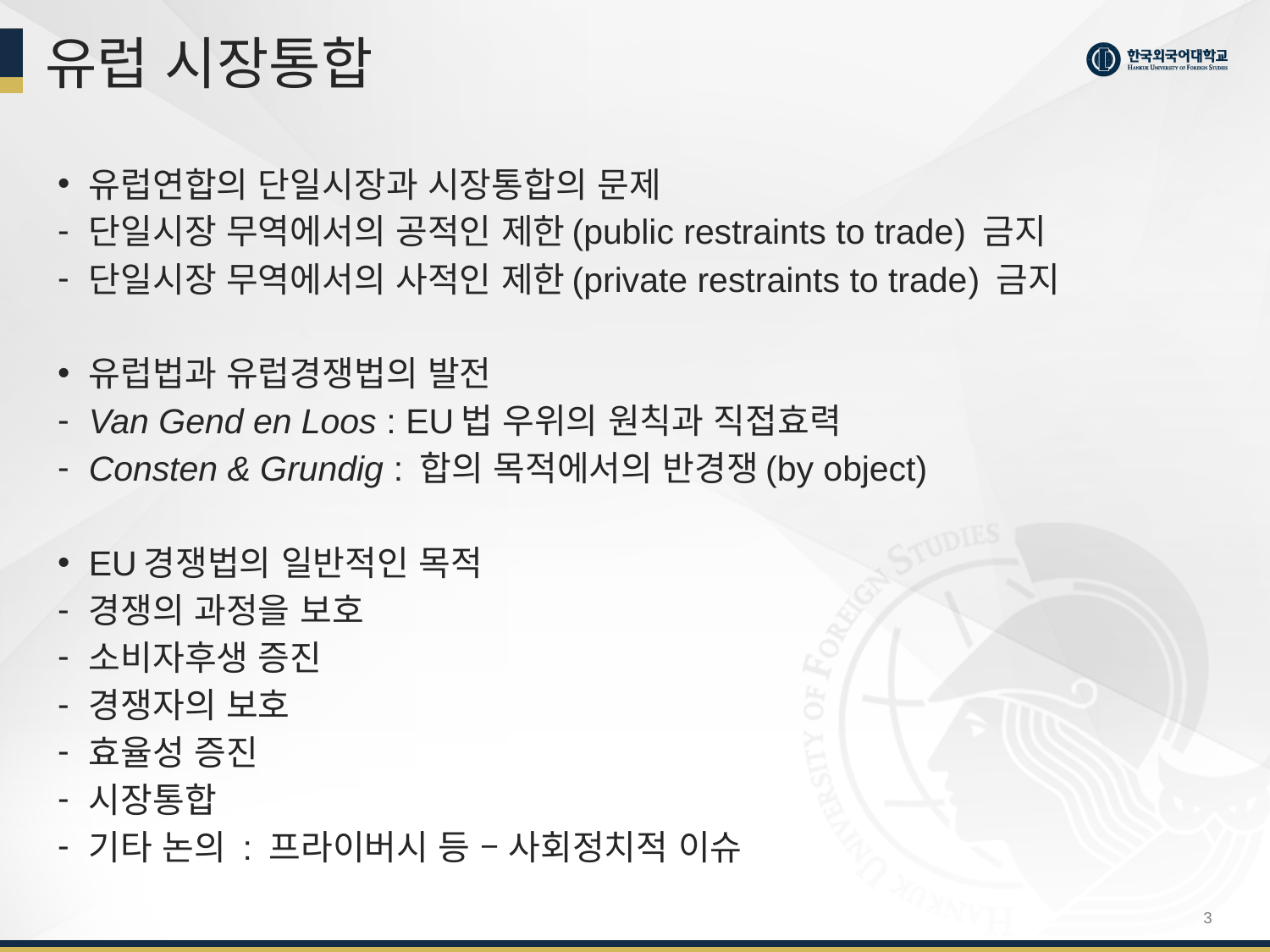

# 유럽 시장통합
유럽연합의 단일시장과 시장통합의 문제
단일시장 무역에서의 공적인 제한(public restraints to trade) 금지
단일시장 무역에서의 사적인 제한(private restraints to trade) 금지

유럽법과 유럽경쟁법의 발전
Van Gend en Loos : EU법 우위의 원칙과 직접효력
Consten & Grundig : 합의 목적에서의 반경쟁(by object)

EU경쟁법의 일반적인 목적
경쟁의 과정을 보호
소비자후생 증진
경쟁자의 보호
효율성 증진
시장통합
기타 논의 : 프라이버시 등 – 사회정치적 이슈
3